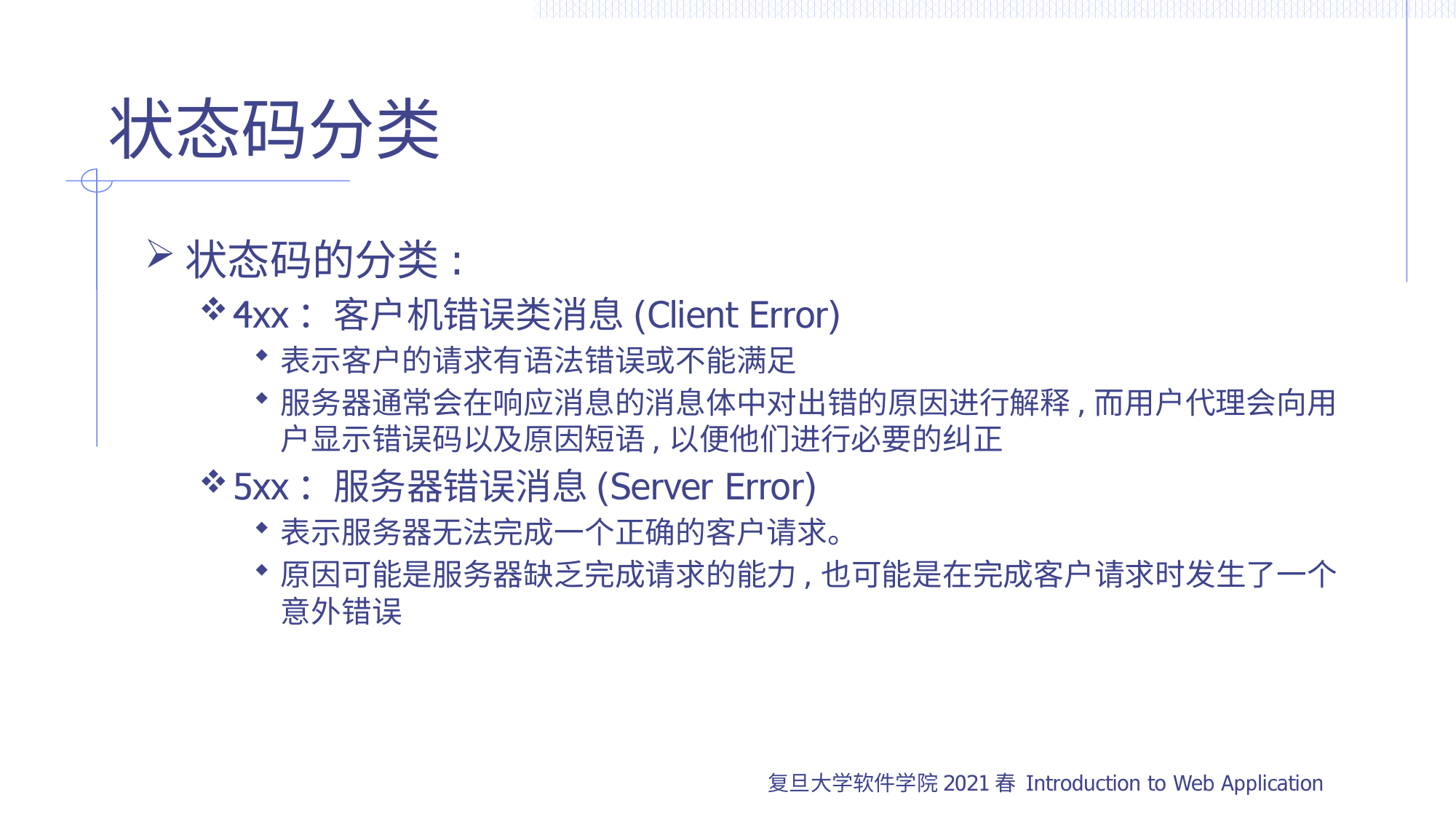

# 状态码分类
状态码的分类:
4xx：客户机错误类消息(Client Error)
表示客户的请求有语法错误或不能满足
服务器通常会在响应消息的消息体中对出错的原因进行解释,而用户代理会向用户显示错误码以及原因短语,以便他们进行必要的纠正
5xx：服务器错误消息(Server Error)
表示服务器无法完成一个正确的客户请求。
原因可能是服务器缺乏完成请求的能力,也可能是在完成客户请求时发生了一个意外错误